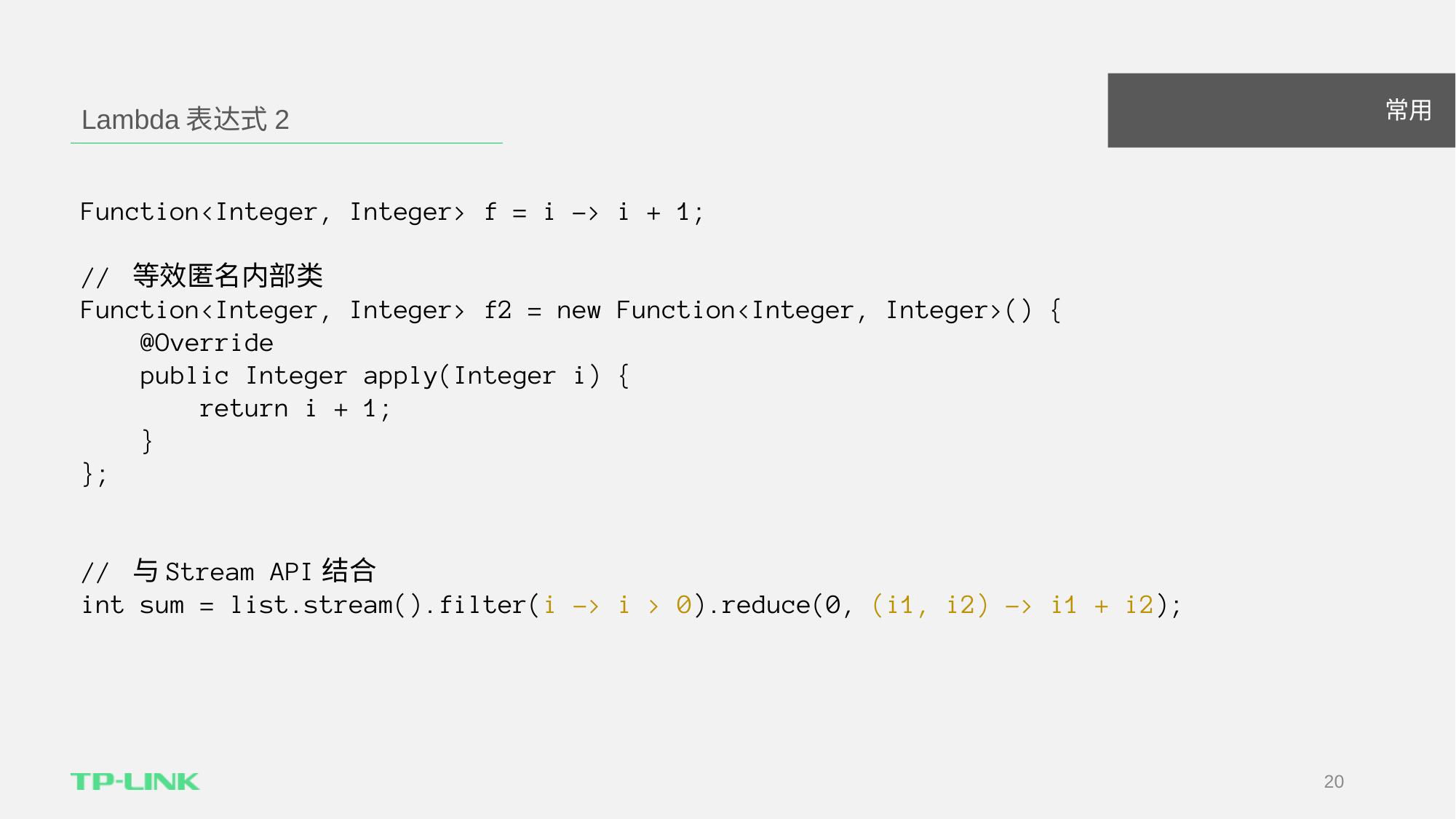

常用

# Lambda表达式2
Function<Integer, Integer> f = i -> i + 1;

// 等效匿名内部类
Function<Integer, Integer> f2 = new Function<Integer, Integer>() {
    @Override
    public Integer apply(Integer i) {
        return i + 1;
    }
};

// 与Stream API结合
int sum = list.stream().filter(i -> i > 0).reduce(0, (i1, i2) -> i1 + i2);

20